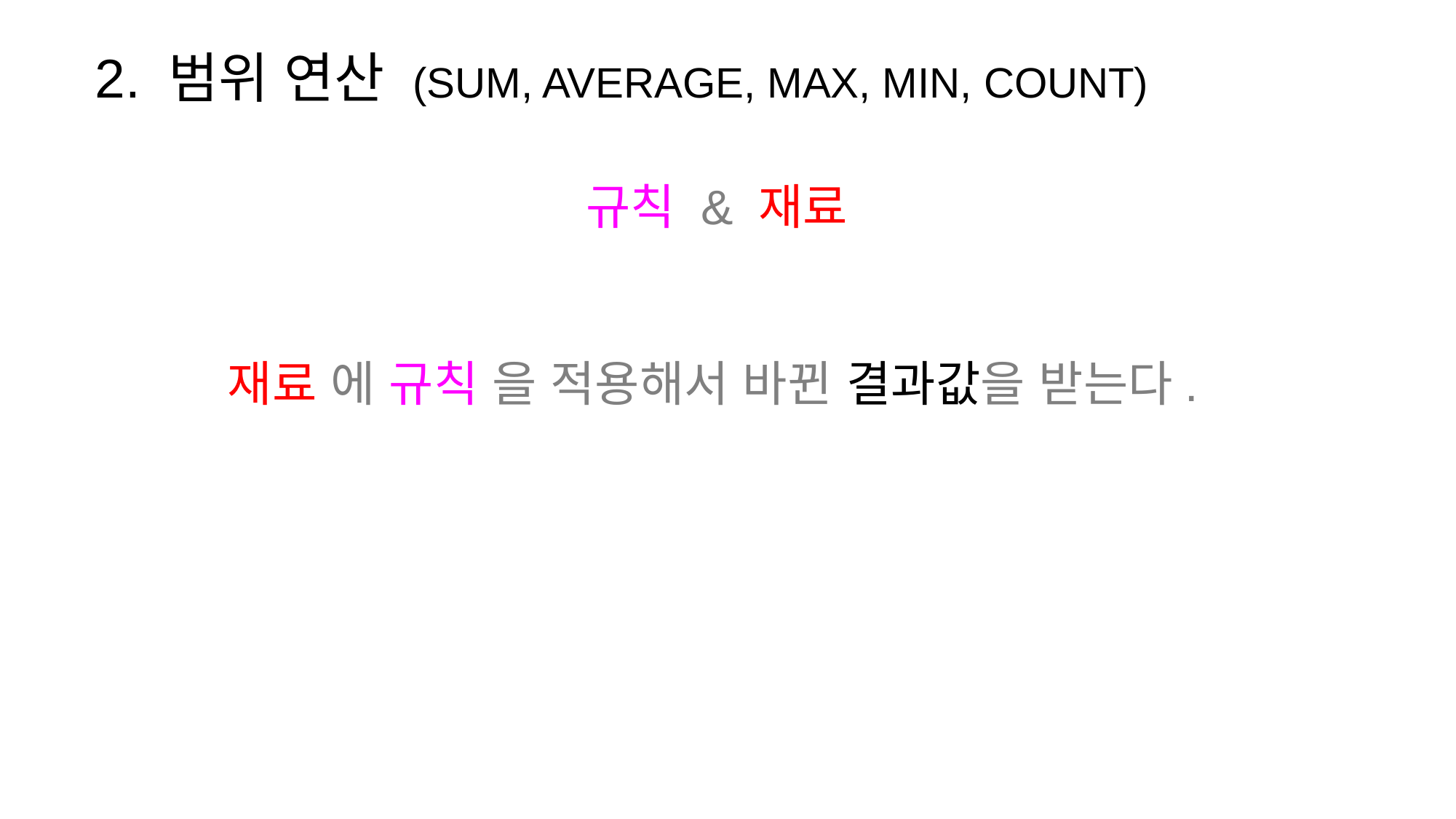

2. 범위 연산 (SUM, AVERAGE, MAX, MIN, COUNT)
규칙 & 재료
재료 에 규칙 을 적용해서 바뀐 결과값을 받는다.